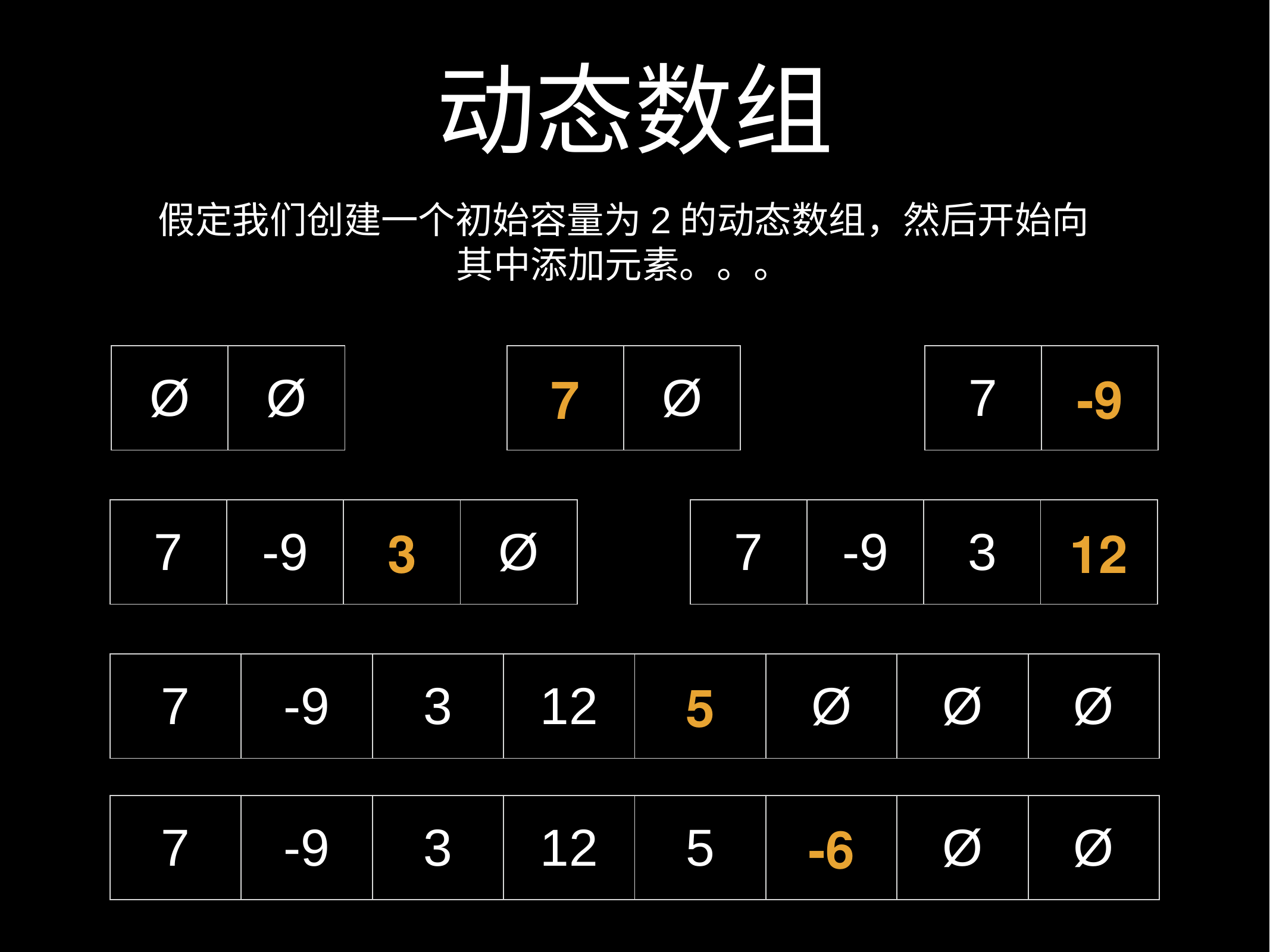

# 动态数组
假定我们创建一个初始容量为2的动态数组，然后开始向其中添加元素。。。
| Ø | Ø |
| --- | --- |
| 7 | Ø |
| --- | --- |
| 7 | -9 |
| --- | --- |
| 7 | -9 | 3 | Ø |
| --- | --- | --- | --- |
| 7 | -9 | 3 | 12 |
| --- | --- | --- | --- |
| 7 | -9 | 3 | 12 | 5 | Ø | Ø | Ø |
| --- | --- | --- | --- | --- | --- | --- | --- |
| 7 | -9 | 3 | 12 | 5 | -6 | Ø | Ø |
| --- | --- | --- | --- | --- | --- | --- | --- |